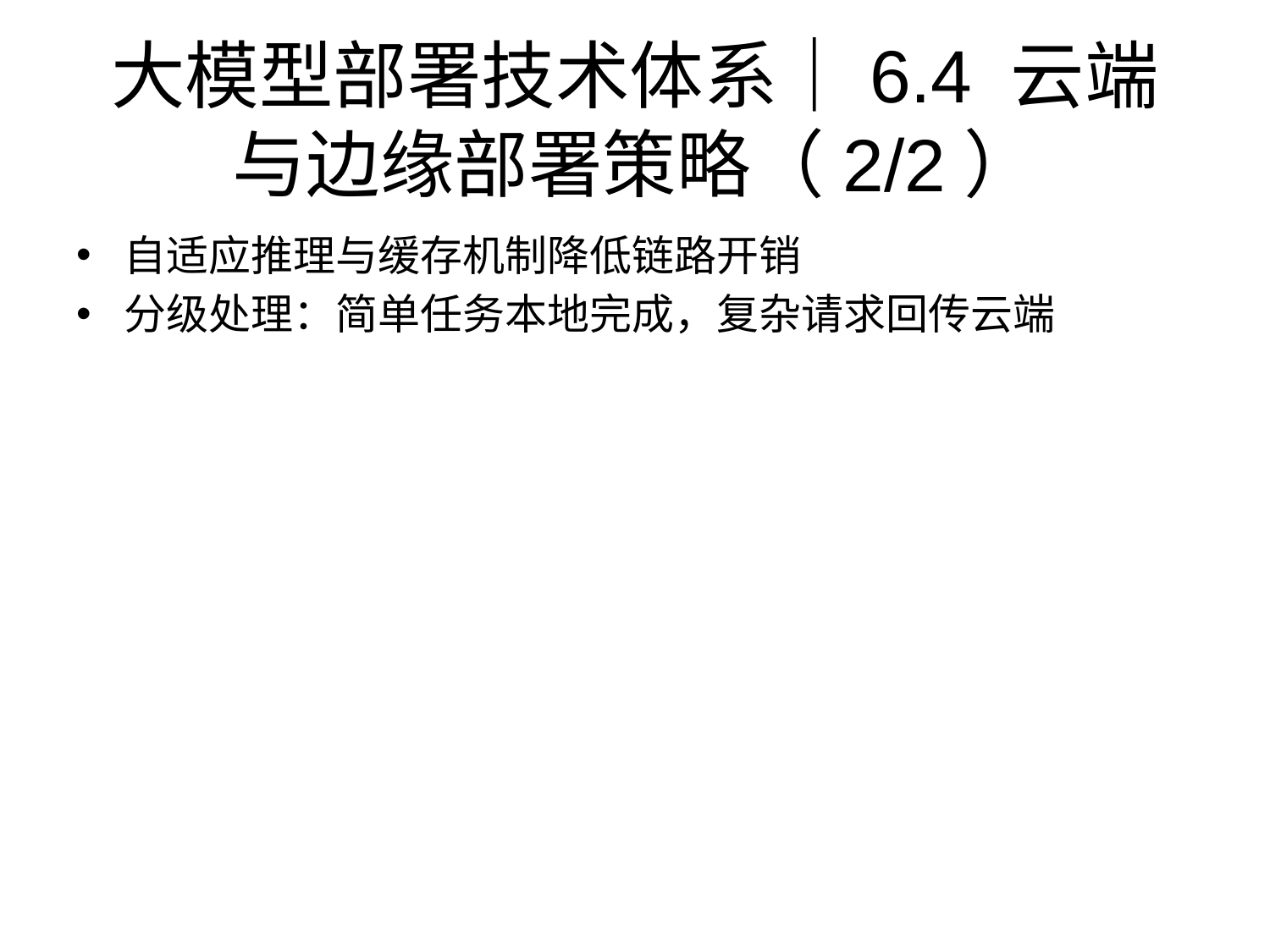

# 大模型部署技术体系｜6.4 云端与边缘部署策略（2/2）
自适应推理与缓存机制降低链路开销
分级处理：简单任务本地完成，复杂请求回传云端